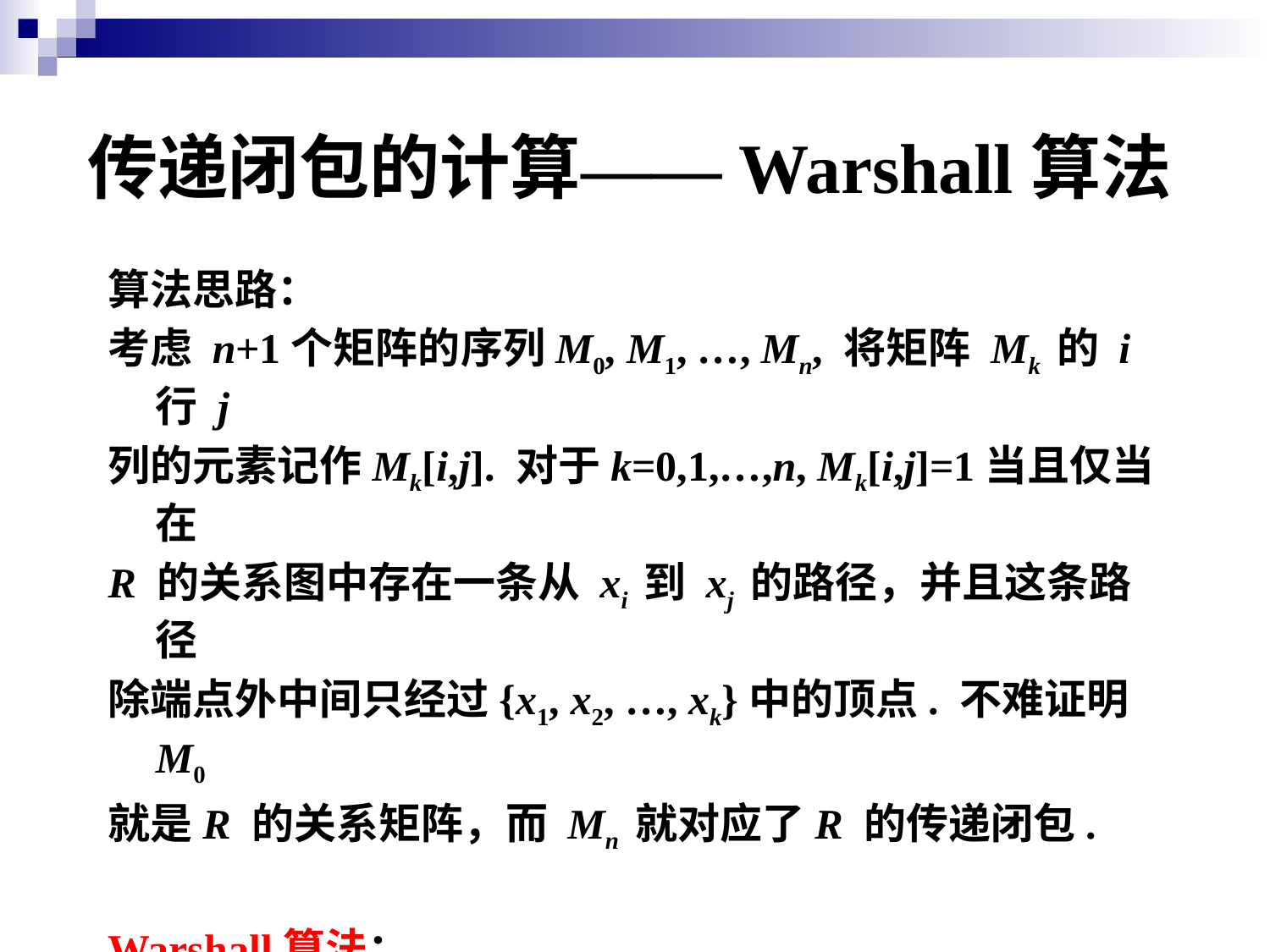

# 传递闭包的计算——Warshall算法
算法思路：
考虑 n+1个矩阵的序列M0, M1, …, Mn, 将矩阵 Mk 的 i 行 j
列的元素记作Mk[i,j]. 对于k=0,1,…,n, Mk[i,j]=1当且仅当在
R 的关系图中存在一条从 xi 到 xj 的路径，并且这条路径
除端点外中间只经过{x1, x2, …, xk}中的顶点. 不难证明M0
就是R 的关系矩阵，而 Mn 就对应了R 的传递闭包.

Warshall算法：
从M0开始，顺序计算 M1, M2, …, 直到 Mn 为止.

27